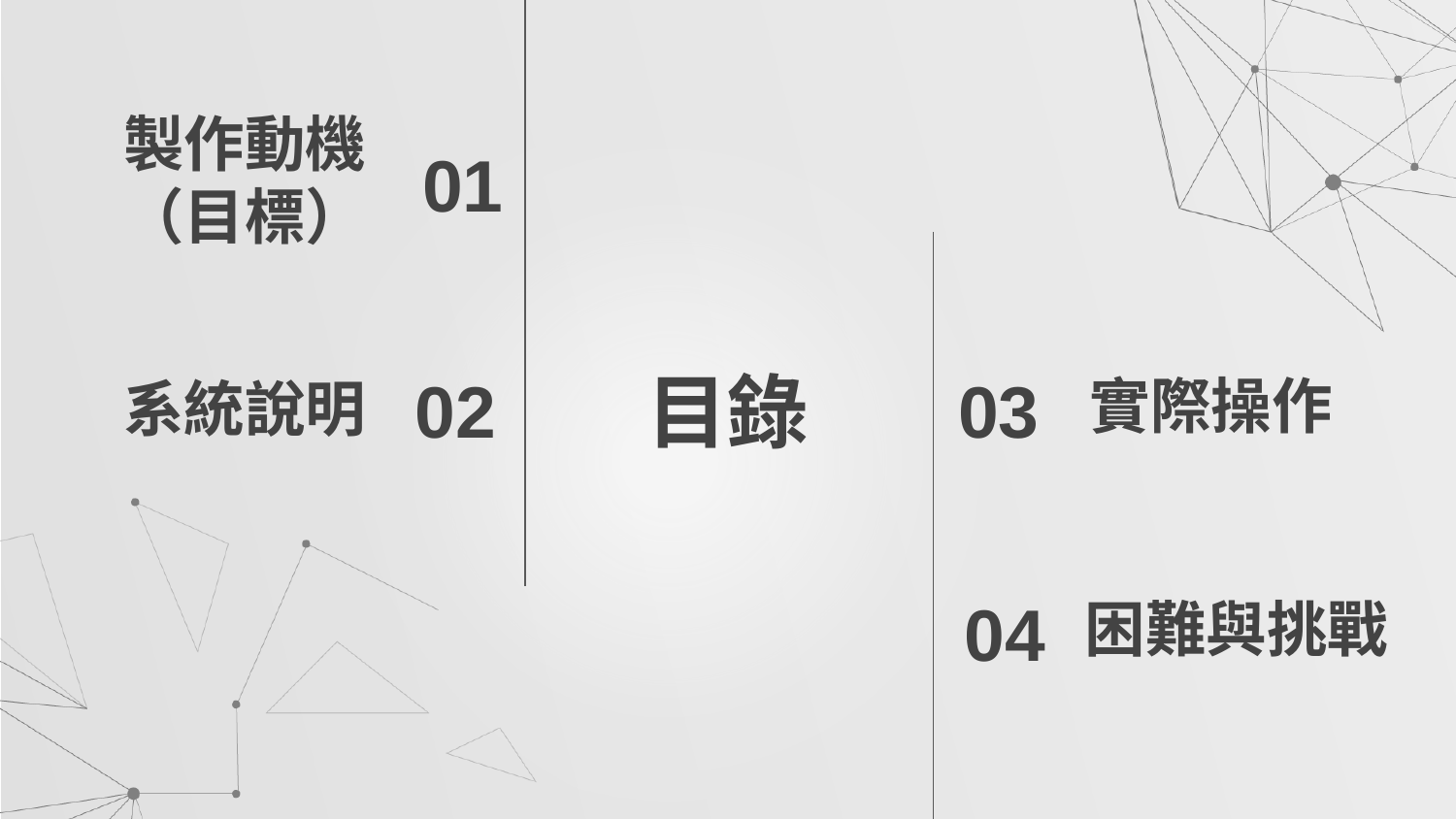

製作動機（目標）
01
# 目錄
02
03
實際操作
系統說明
04
困難與挑戰